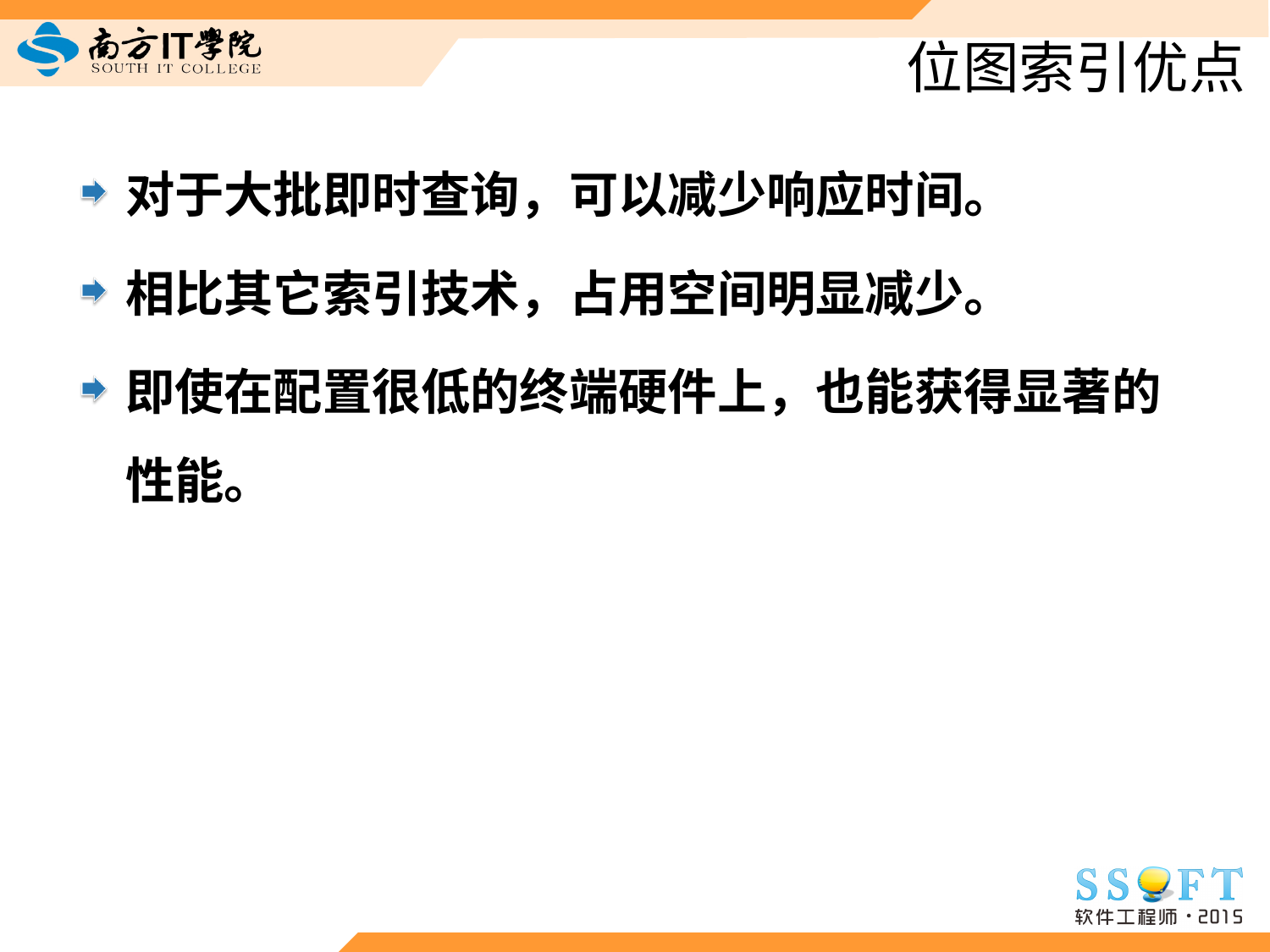

# 位图索引优点
对于大批即时查询，可以减少响应时间。
相比其它索引技术，占用空间明显减少。
即使在配置很低的终端硬件上，也能获得显著的性能。